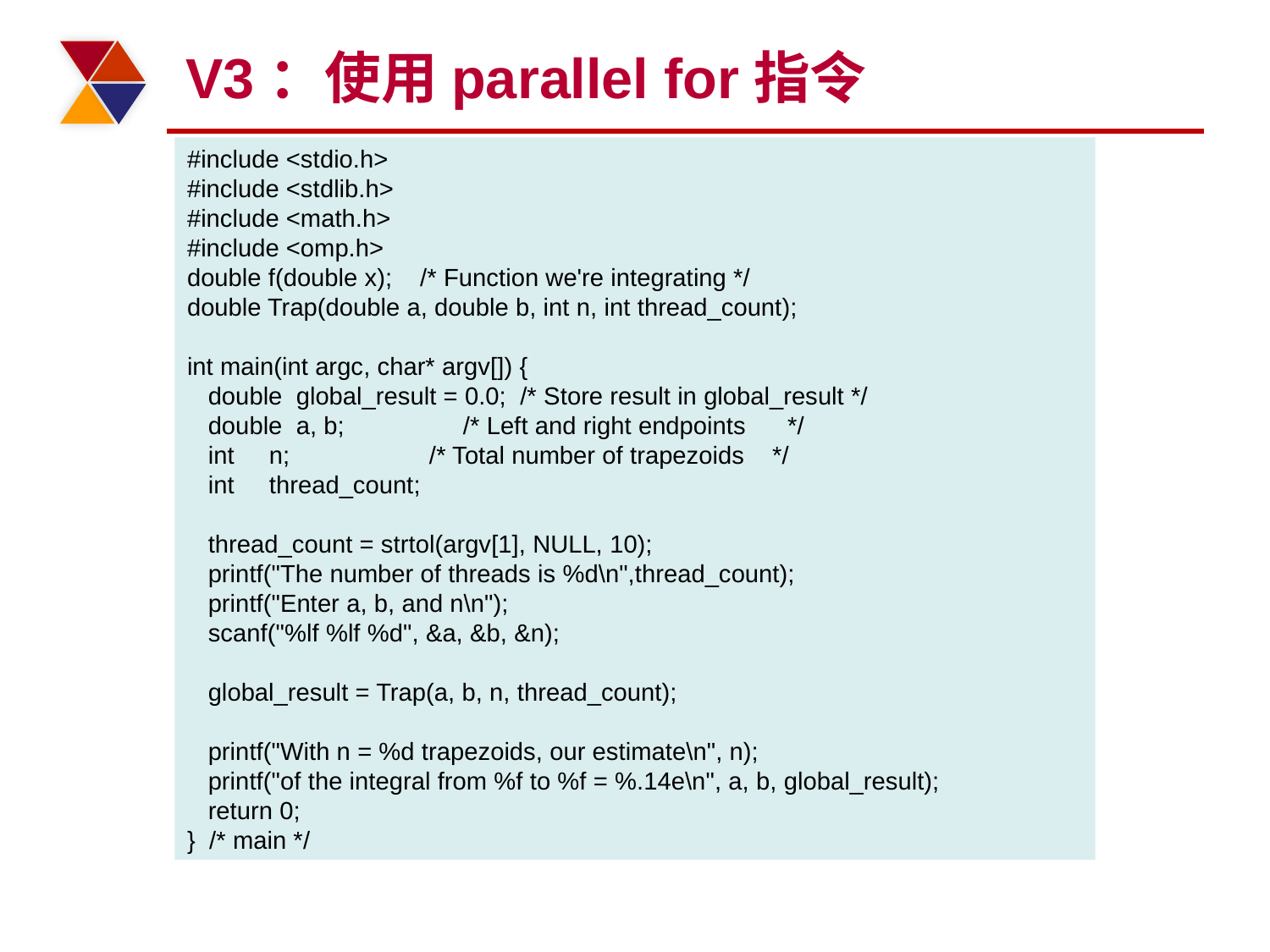

# V3：使用parallel for指令
#include <stdio.h>
#include <stdlib.h>
#include <math.h>
#include <omp.h>
double f(double x);    /* Function we're integrating */
double Trap(double a, double b, int n, int thread_count);

int main(int argc, char* argv[]) {
   double  global_result = 0.0;  /* Store result in global_result */
   double  a, b;                 /* Left and right endpoints      */
   int     n;                    /* Total number of trapezoids    */
   int     thread_count;

   thread_count = strtol(argv[1], NULL, 10);
   printf("The number of threads is %d\n",thread_count);
   printf("Enter a, b, and n\n");
   scanf("%lf %lf %d", &a, &b, &n);

   global_result = Trap(a, b, n, thread_count);

   printf("With n = %d trapezoids, our estimate\n", n);
   printf("of the integral from %f to %f = %.14e\n", a, b, global_result);
   return 0;
}  /* main */